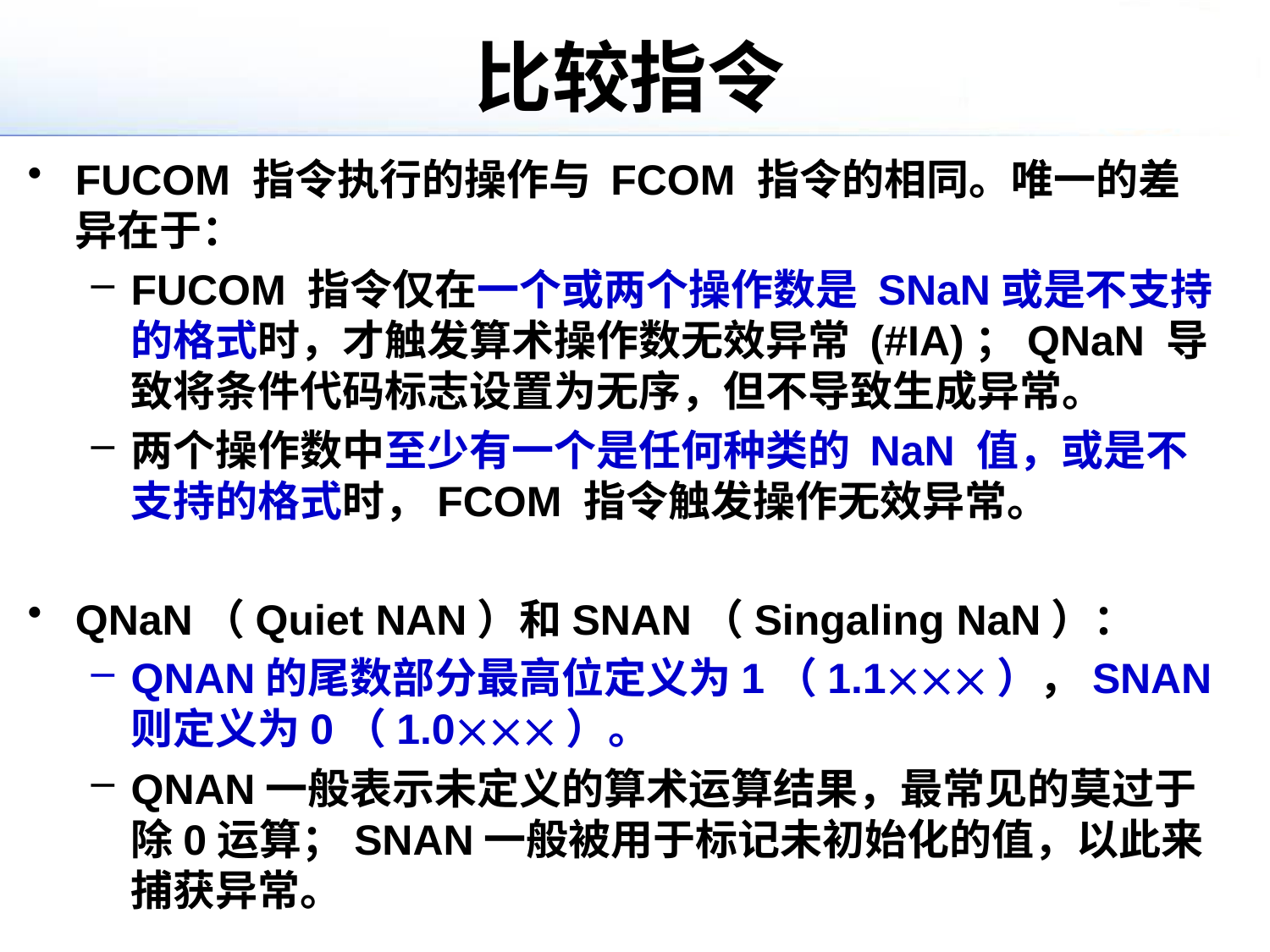

# 比较指令
FUCOM 指令执行的操作与 FCOM 指令的相同。唯一的差异在于：
FUCOM 指令仅在一个或两个操作数是 SNaN或是不支持的格式时，才触发算术操作数无效异常 (#IA)；QNaN 导致将条件代码标志设置为无序，但不导致生成异常。
两个操作数中至少有一个是任何种类的 NaN 值，或是不支持的格式时，FCOM 指令触发操作无效异常。

QNaN（Quiet NAN）和SNAN（Singaling NaN）：
QNAN的尾数部分最高位定义为1（1.1×××），SNAN则定义为0（1.0×××）。
QNAN一般表示未定义的算术运算结果，最常见的莫过于除0运算；SNAN一般被用于标记未初始化的值，以此来捕获异常。